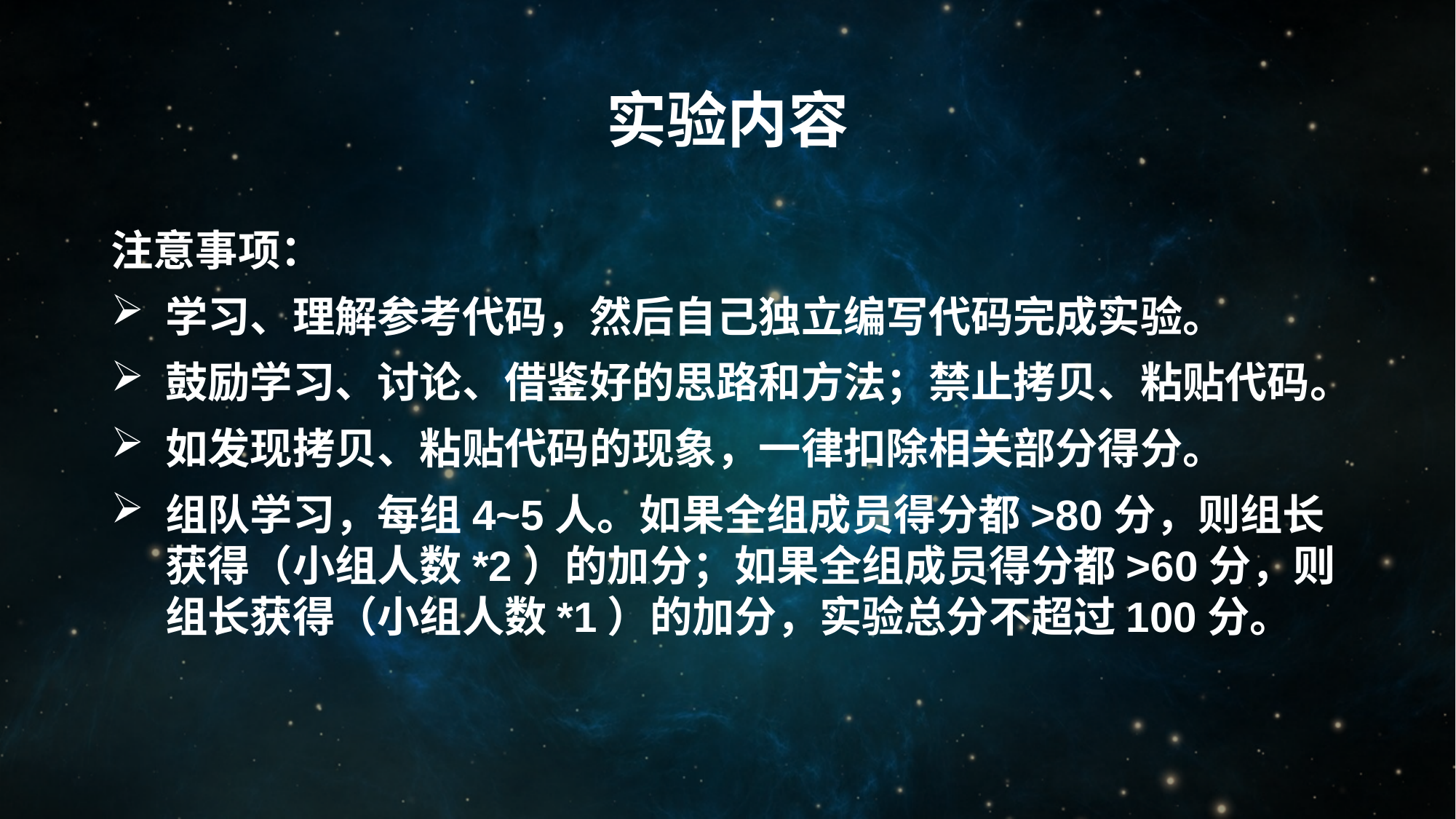

# 实验内容
注意事项：
学习、理解参考代码，然后自己独立编写代码完成实验。
鼓励学习、讨论、借鉴好的思路和方法；禁止拷贝、粘贴代码。
如发现拷贝、粘贴代码的现象，一律扣除相关部分得分。
组队学习，每组4~5人。如果全组成员得分都>80分，则组长获得（小组人数*2）的加分；如果全组成员得分都>60分，则组长获得（小组人数*1）的加分，实验总分不超过100分。